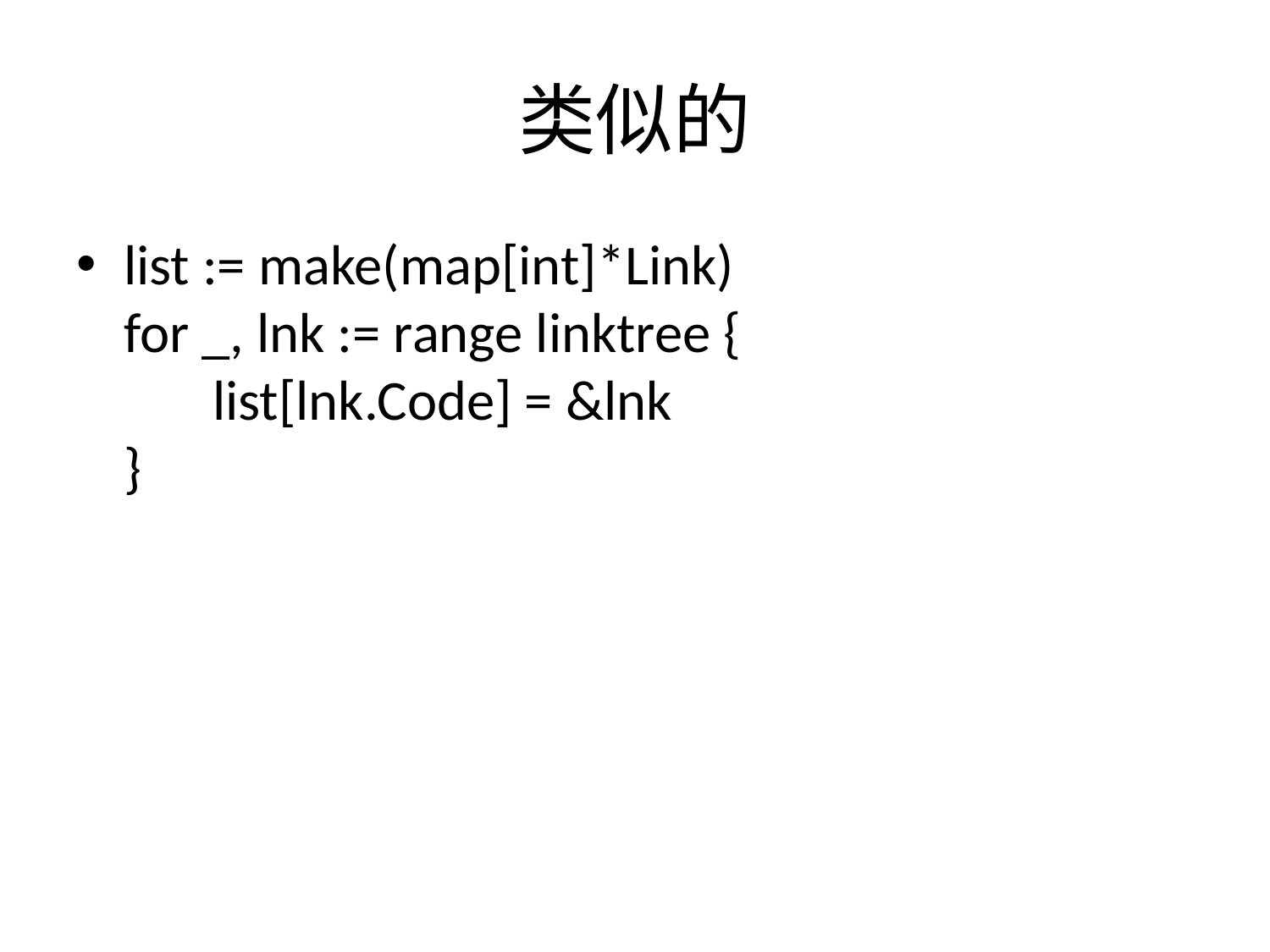

# 类似的
list := make(map[int]*Link)
for _, lnk := range linktree {
       list[lnk.Code] = &lnk
}